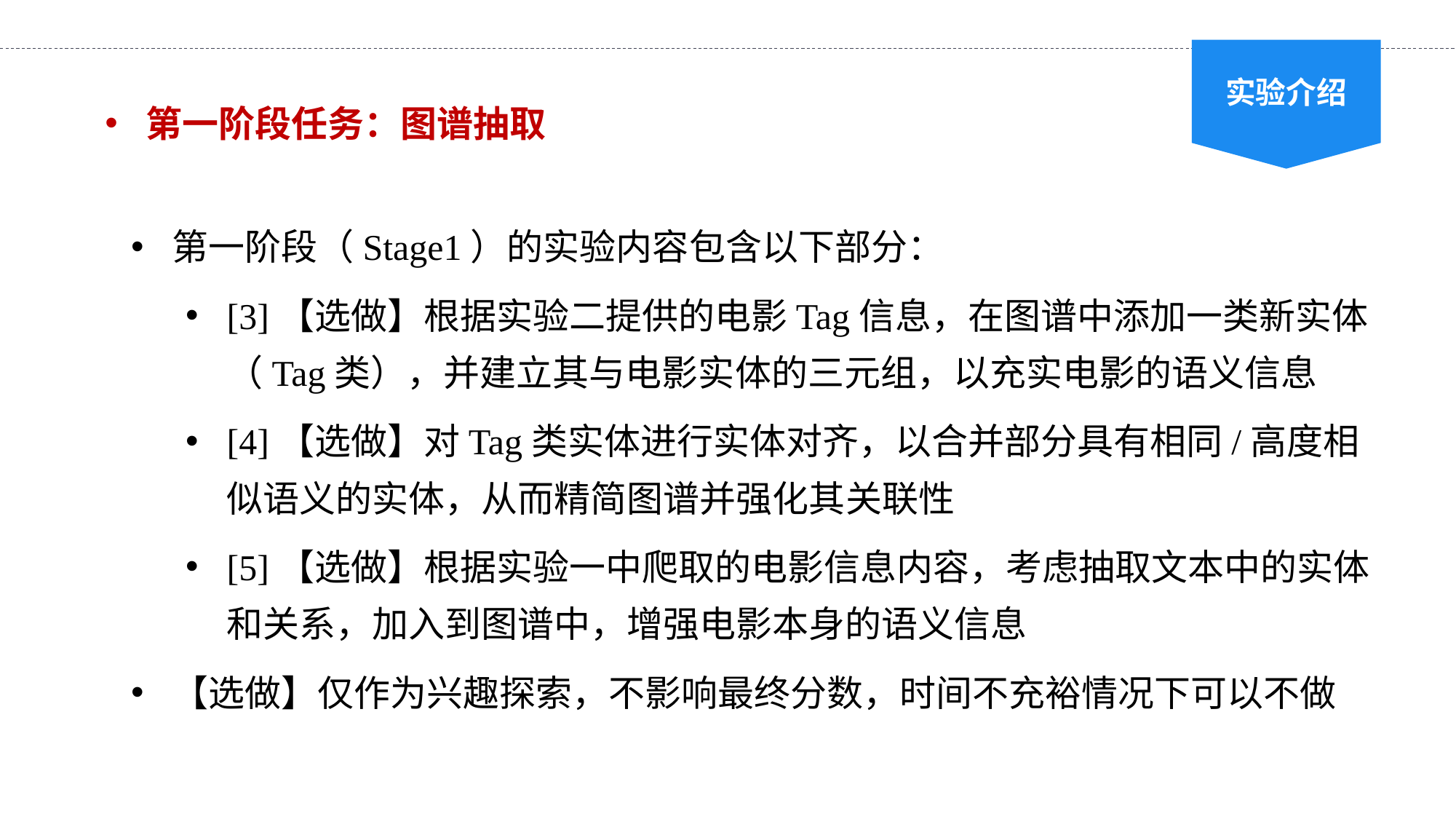

实验介绍
第一阶段任务：图谱抽取
第一阶段（Stage1）的实验内容包含以下部分：
[3]【选做】根据实验二提供的电影Tag信息，在图谱中添加一类新实体（Tag类），并建立其与电影实体的三元组，以充实电影的语义信息
[4]【选做】对Tag类实体进行实体对齐，以合并部分具有相同/高度相似语义的实体，从而精简图谱并强化其关联性
[5]【选做】根据实验一中爬取的电影信息内容，考虑抽取文本中的实体和关系，加入到图谱中，增强电影本身的语义信息
【选做】仅作为兴趣探索，不影响最终分数，时间不充裕情况下可以不做